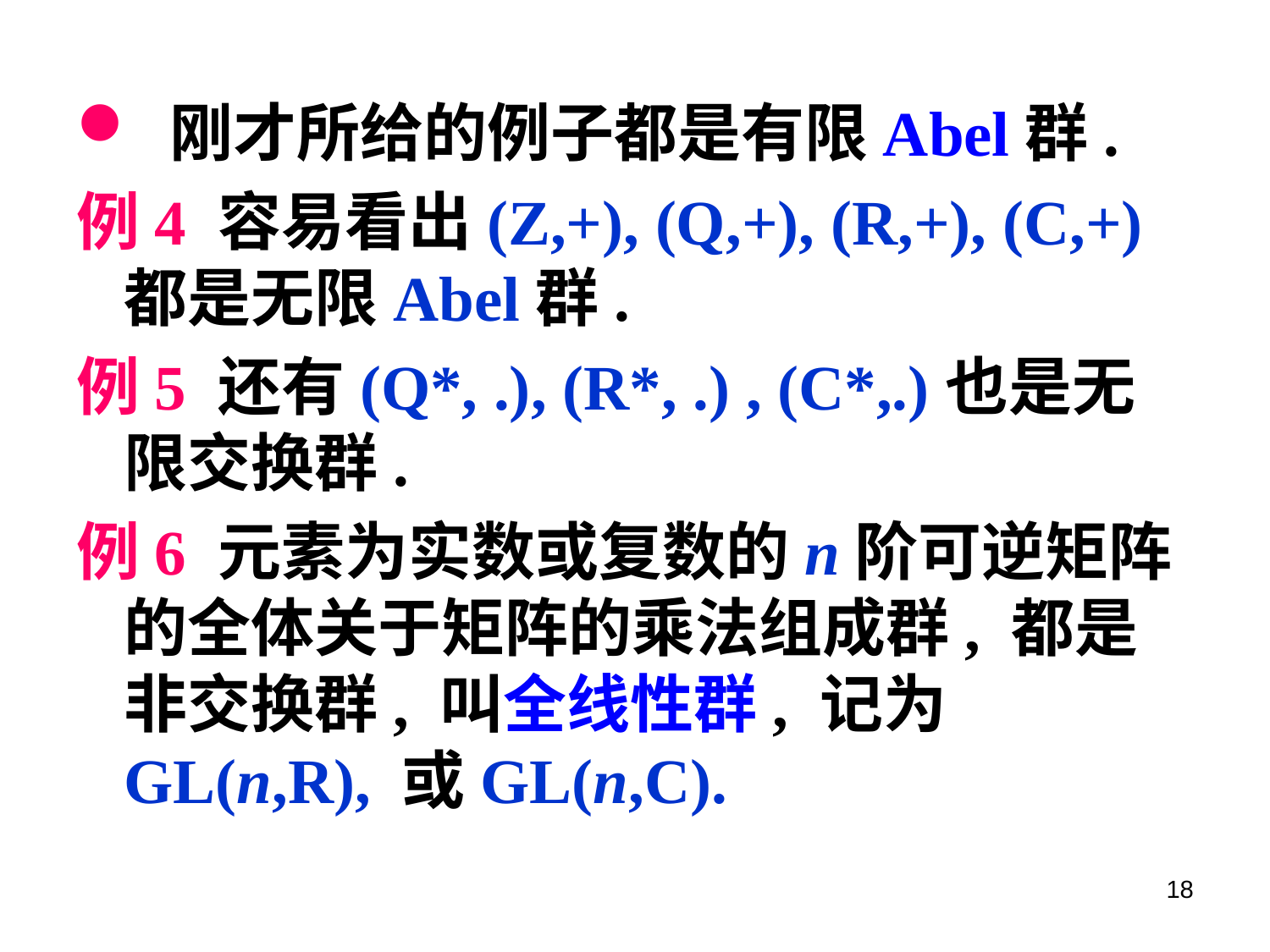

刚才所给的例子都是有限Abel群.
例4 容易看出(Z,+), (Q,+), (R,+), (C,+)都是无限Abel群.
例5 还有(Q*, .), (R*, .) , (C*,.)也是无限交换群.
例6 元素为实数或复数的n阶可逆矩阵的全体关于矩阵的乘法组成群, 都是非交换群, 叫全线性群, 记为GL(n,R), 或GL(n,C).
18